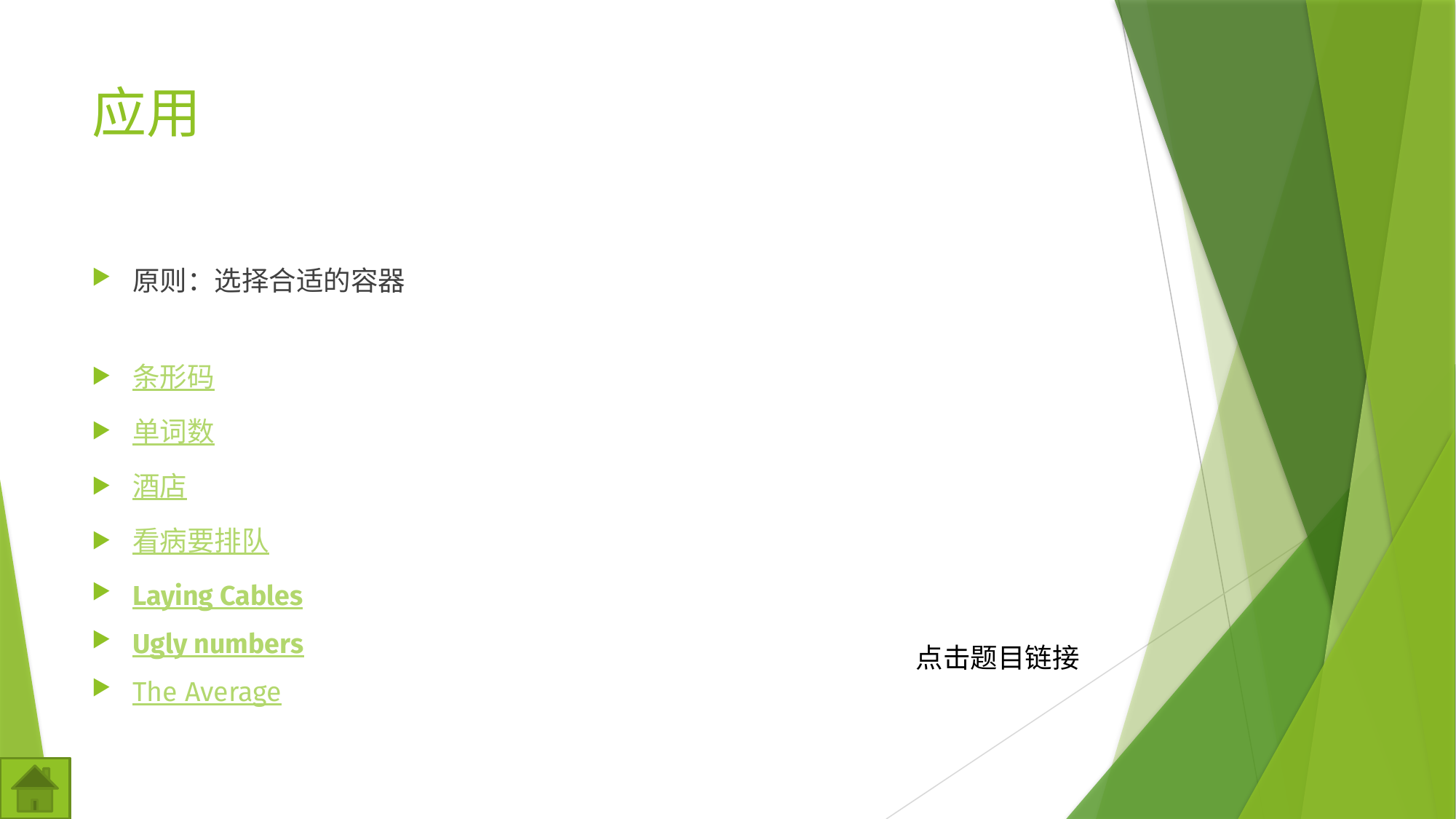

# 应用
原则：选择合适的容器

条形码
单词数
酒店
看病要排队
Laying Cables
Ugly numbers
The Average

点击题目链接